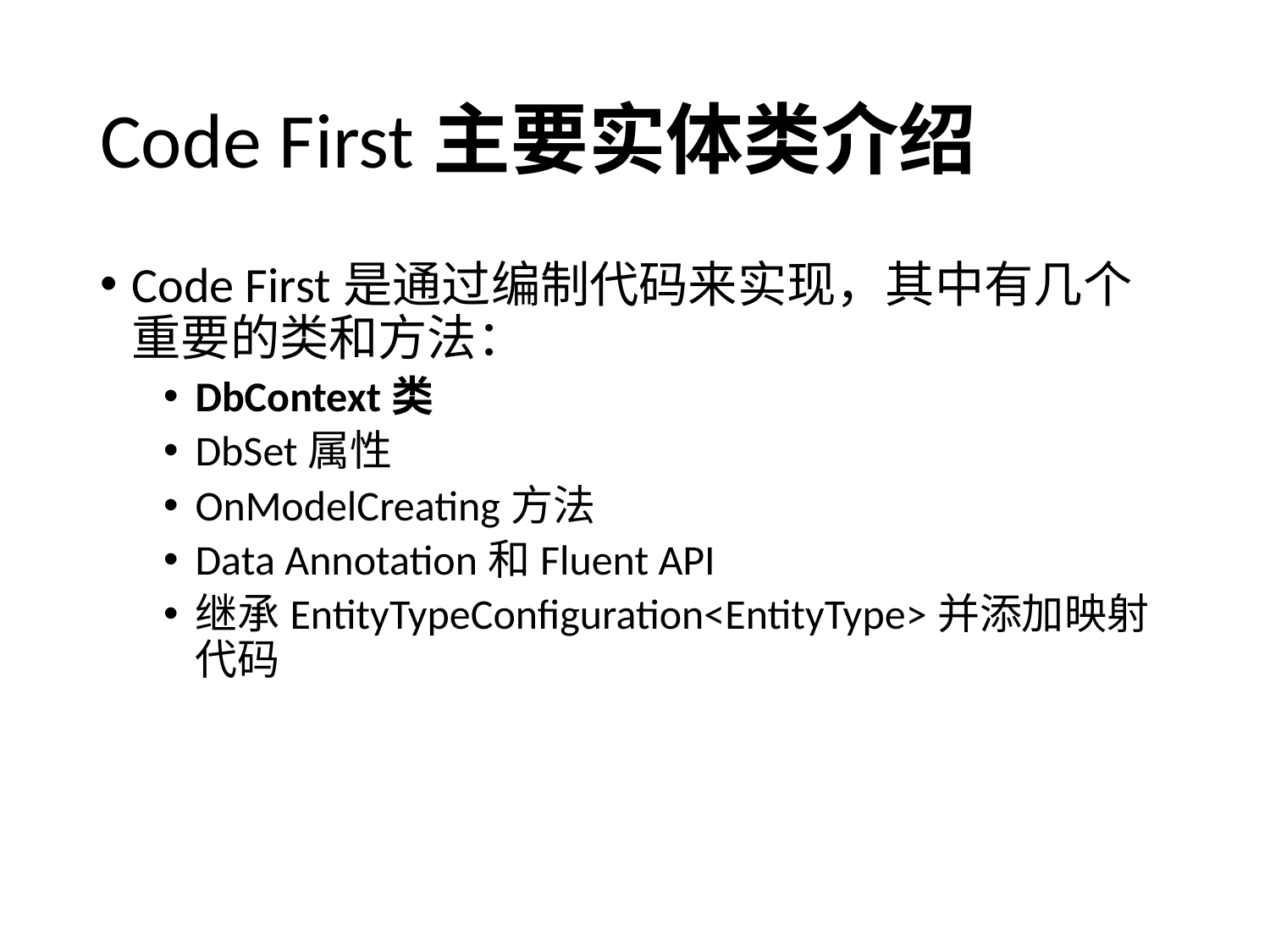

# Code First主要实体类介绍
Code First是通过编制代码来实现，其中有几个重要的类和方法：
DbContext类
DbSet属性
OnModelCreating方法
Data Annotation和Fluent API
继承EntityTypeConfiguration<EntityType>并添加映射代码